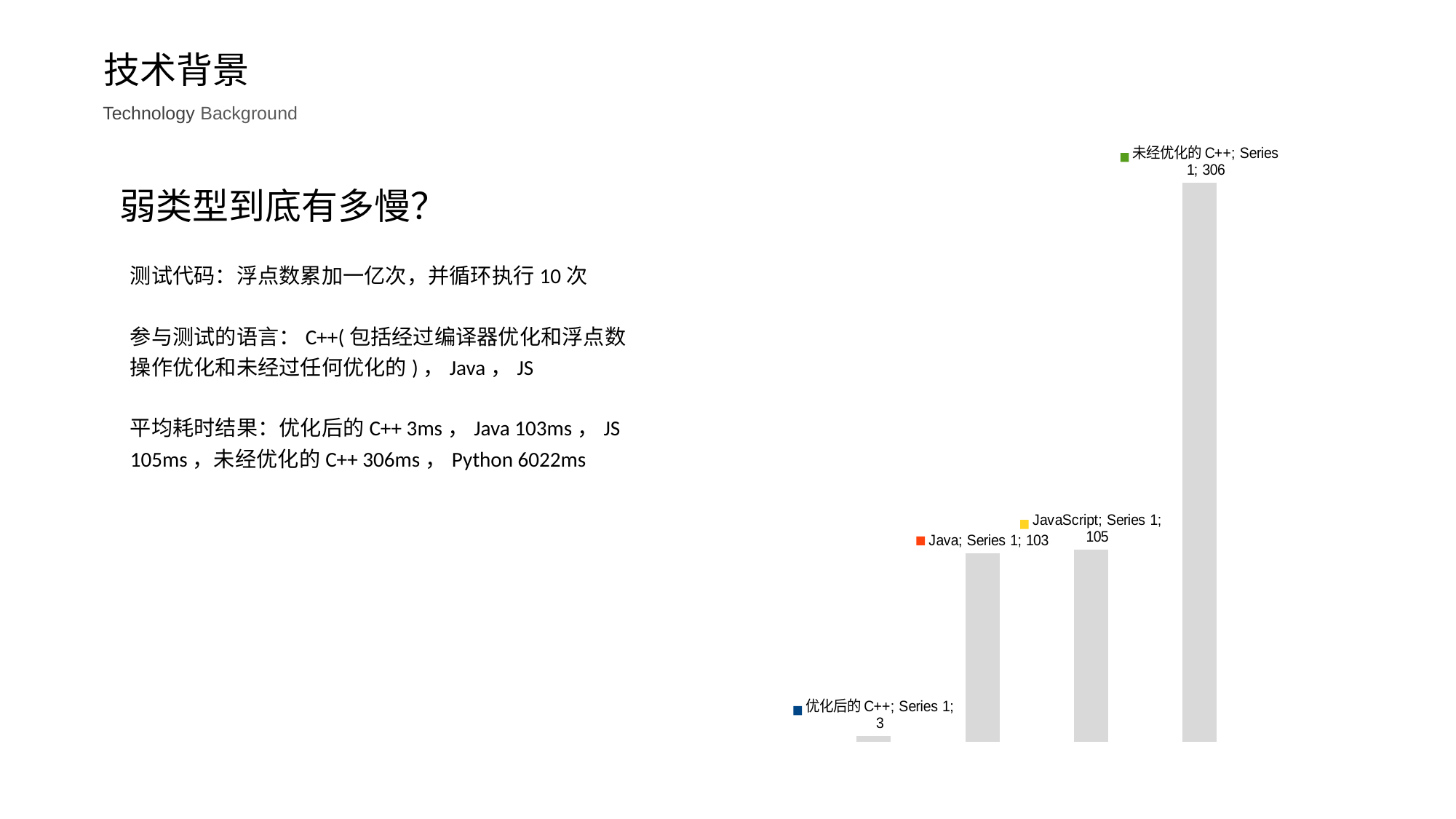

技术背景

### Chart

| Category | Series 1 |
|---|---|
| 优化后的C++ | 3.0 |
| Java | 103.0 |
| JavaScript | 105.0 |
| 未经优化的C++ | 306.0 |
Technology Background
弱类型到底有多慢？
测试代码：浮点数累加一亿次，并循环执行10次

参与测试的语言：C++(包括经过编译器优化和浮点数操作优化和未经过任何优化的)，Java，JS

平均耗时结果：优化后的C++ 3ms，Java 103ms，JS 105ms，未经优化的C++ 306ms，Python 6022ms